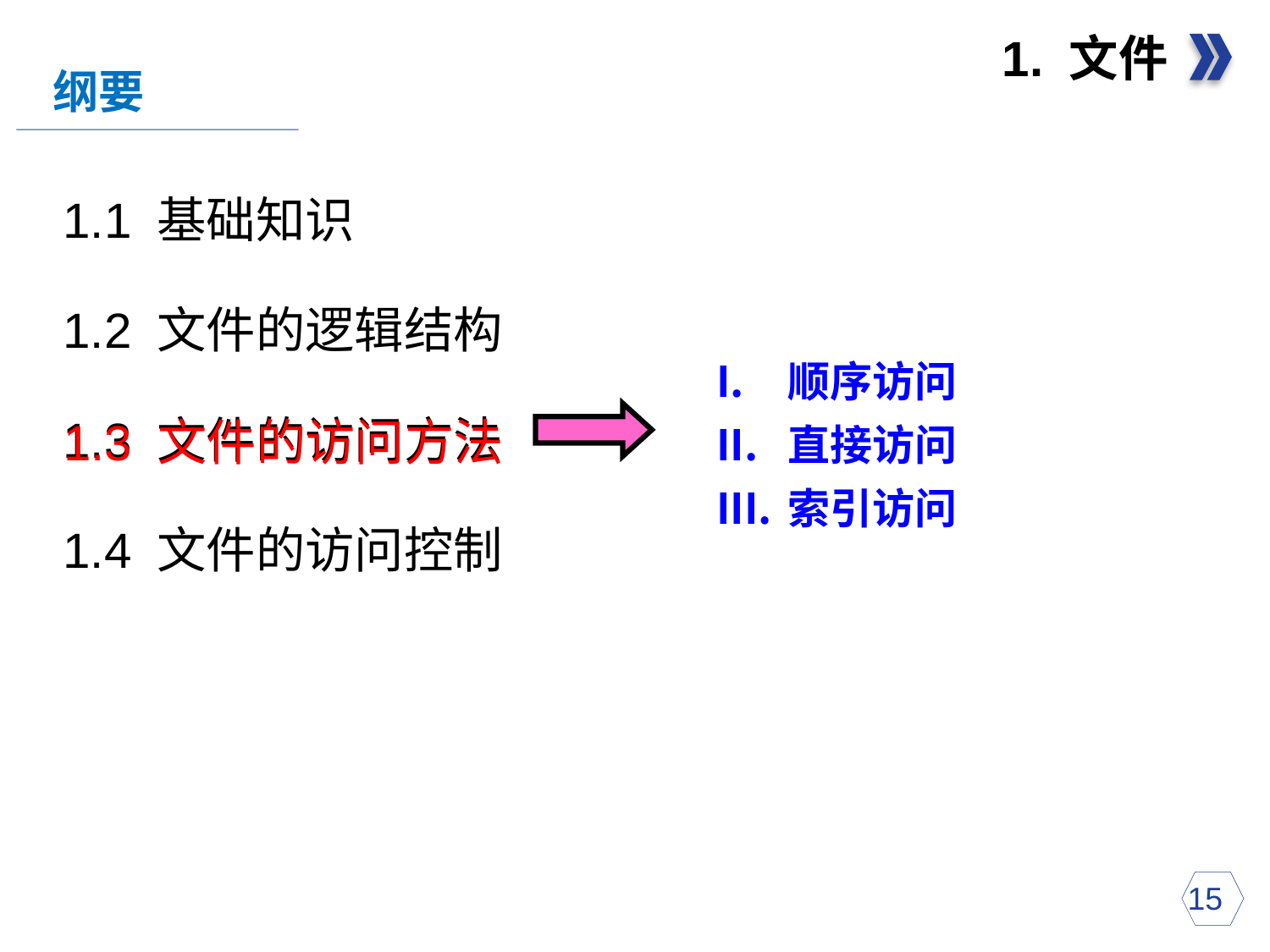

1. 文件

纲要
1.1 基础知识
1.2 文件的逻辑结构
1.3 文件的访问方法
1.4 文件的访问控制

1.3 文件的访问方法
顺序访问
直接访问
索引访问

 15